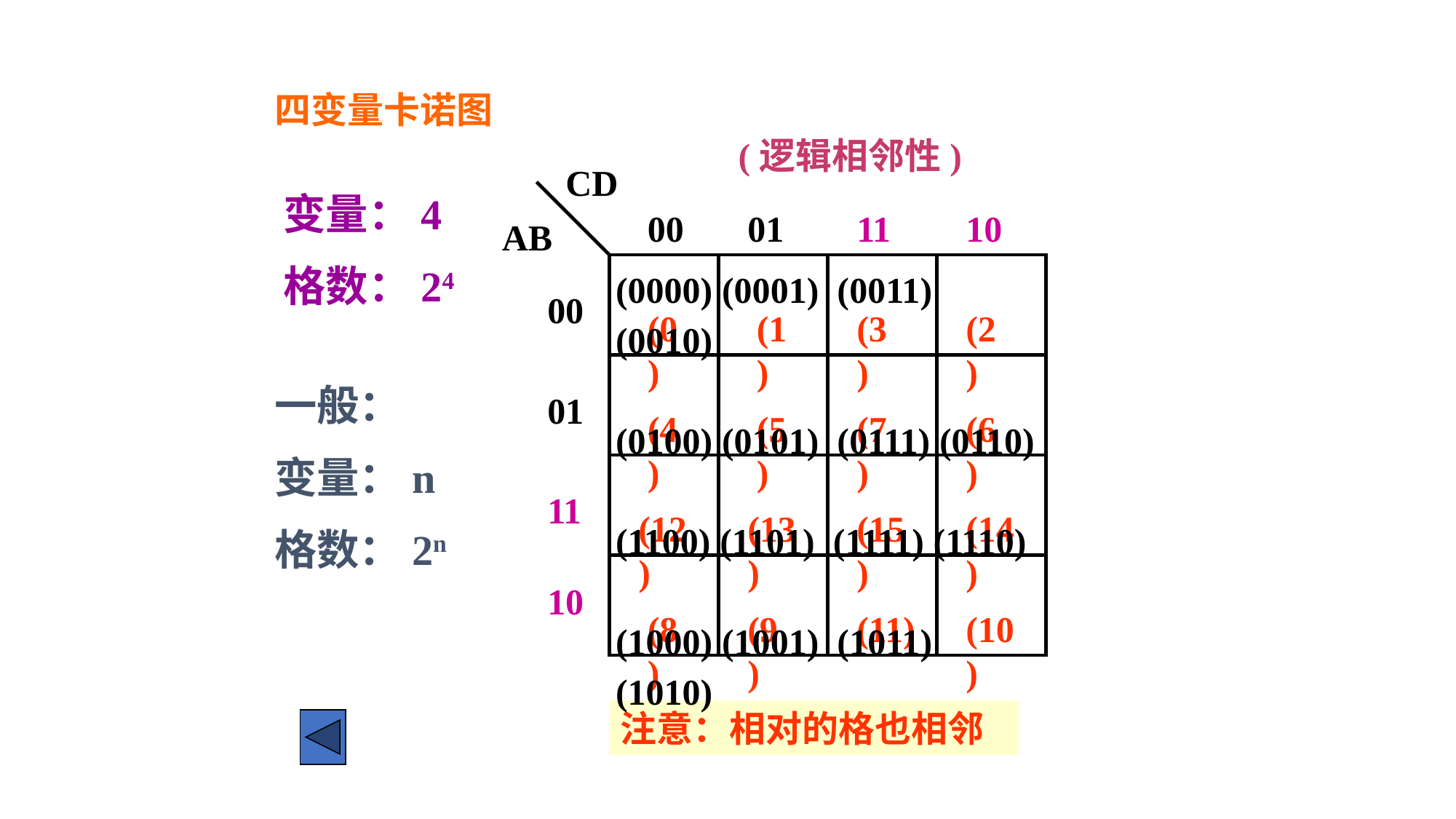

四变量卡诺图
(逻辑相邻性)
CD

变量：4
格数：24
00
01
11
10
AB
(0000) (0001)  (0011) (0010)

(0100) (0101)  (0111) (0110)

(1100) (1101)  (1111) (1110)

(1000) (1001)  (1011) (1010)

00
01
11
10
(0)
(1)
(3)
(2)
一般：
变量：n
格数：2n
(4)
(5)
(7)
(6)
(12)
(13)
(15)
(14)
(8)
(9)
(11)
(10)
注意：相对的格也相邻